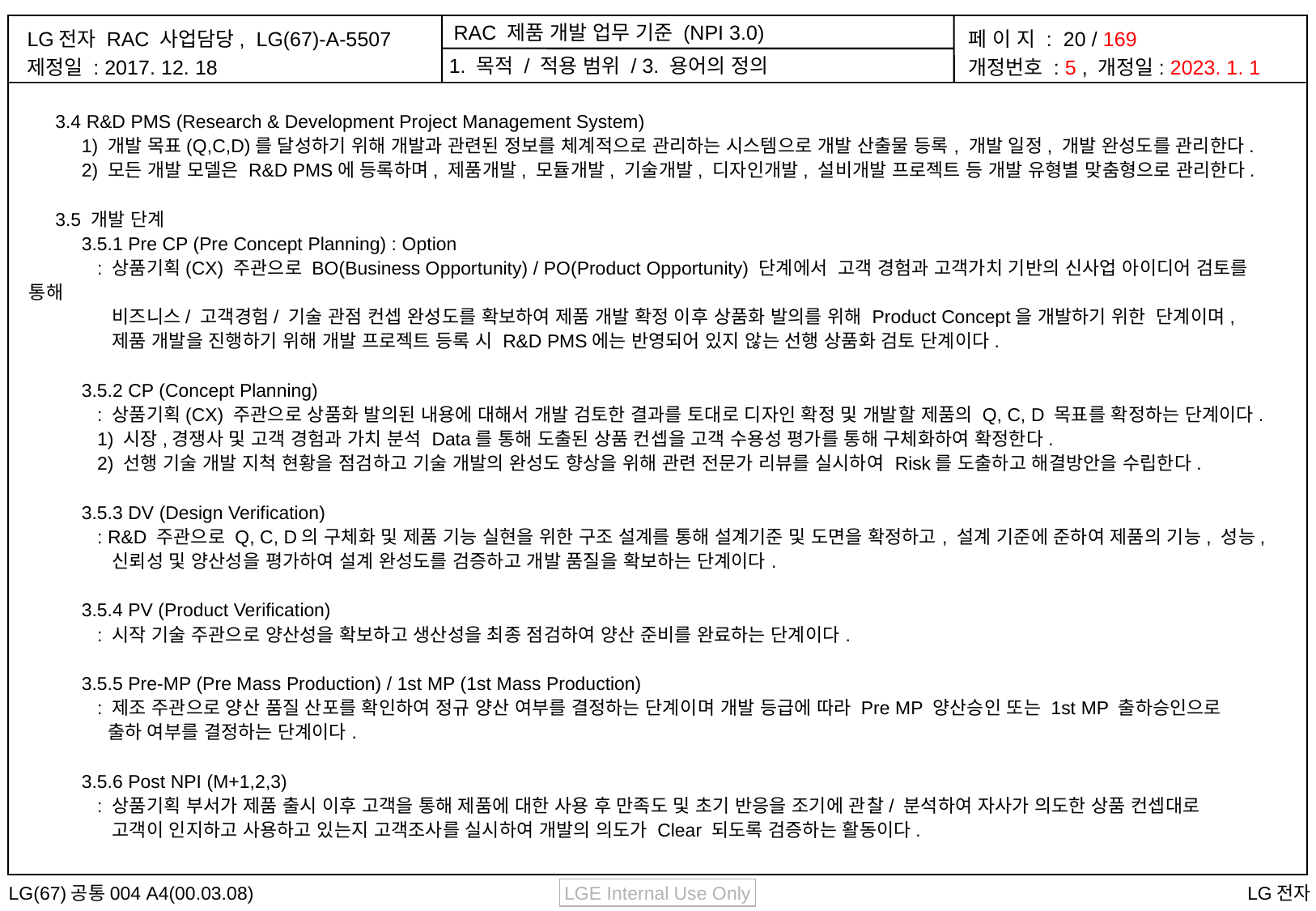

1. 목적 / 적용 범위 / 3. 용어의 정의
     3.4 R&D PMS (Research & Development Project Management System)
          1) 개발 목표(Q,C,D)를 달성하기 위해 개발과 관련된 정보를 체계적으로 관리하는 시스템으로 개발 산출물 등록, 개발 일정, 개발 완성도를 관리한다.
          2) 모든 개발 모델은 R&D PMS에 등록하며, 제품개발, 모듈개발, 기술개발, 디자인개발, 설비개발 프로젝트 등 개발 유형별 맞춤형으로 관리한다.

     3.5 개발 단계
          3.5.1 Pre CP (Pre Concept Planning) : Option
             : 상품기획(CX) 주관으로 BO(Business Opportunity) / PO(Product Opportunity) 단계에서  고객 경험과 고객가치 기반의 신사업 아이디어 검토를 통해
               비즈니스/ 고객경험/ 기술 관점 컨셉 완성도를 확보하여 제품 개발 확정 이후 상품화 발의를 위해 Product Concept을 개발하기 위한  단계이며,
               제품 개발을 진행하기 위해 개발 프로젝트 등록 시 R&D PMS에는 반영되어 있지 않는 선행 상품화 검토 단계이다.

          3.5.2 CP (Concept Planning)
             : 상품기획(CX) 주관으로 상품화 발의된 내용에 대해서 개발 검토한 결과를 토대로 디자인 확정 및 개발할 제품의 Q, C, D 목표를 확정하는 단계이다.
             1) 시장,경쟁사 및 고객 경험과 가치 분석 Data를 통해 도출된 상품 컨셉을 고객 수용성 평가를 통해 구체화하여 확정한다.
             2) 선행 기술 개발 지척 현황을 점검하고 기술 개발의 완성도 향상을 위해 관련 전문가 리뷰를 실시하여 Risk를 도출하고 해결방안을 수립한다.

          3.5.3 DV (Design Verification)
             : R&D 주관으로 Q, C, D의 구체화 및 제품 기능 실현을 위한 구조 설계를 통해 설계기준 및 도면을 확정하고, 설계 기준에 준하여 제품의 기능, 성능,
               신뢰성 및 양산성을 평가하여 설계 완성도를 검증하고 개발 품질을 확보하는 단계이다.

          3.5.4 PV (Product Verification)
             : 시작 기술 주관으로 양산성을 확보하고 생산성을 최종 점검하여 양산 준비를 완료하는 단계이다.

          3.5.5 Pre-MP (Pre Mass Production) / 1st MP (1st Mass Production)
             : 제조 주관으로 양산 품질 산포를 확인하여 정규 양산 여부를 결정하는 단계이며 개발 등급에 따라 Pre MP 양산승인 또는 1st MP 출하승인으로
               출하 여부를 결정하는 단계이다.

          3.5.6 Post NPI (M+1,2,3)
             : 상품기획 부서가 제품 출시 이후 고객을 통해 제품에 대한 사용 후 만족도 및 초기 반응을 조기에 관찰/ 분석하여 자사가 의도한 상품 컨셉대로
               고객이 인지하고 사용하고 있는지 고객조사를 실시하여 개발의 의도가 Clear 되도록 검증하는 활동이다.